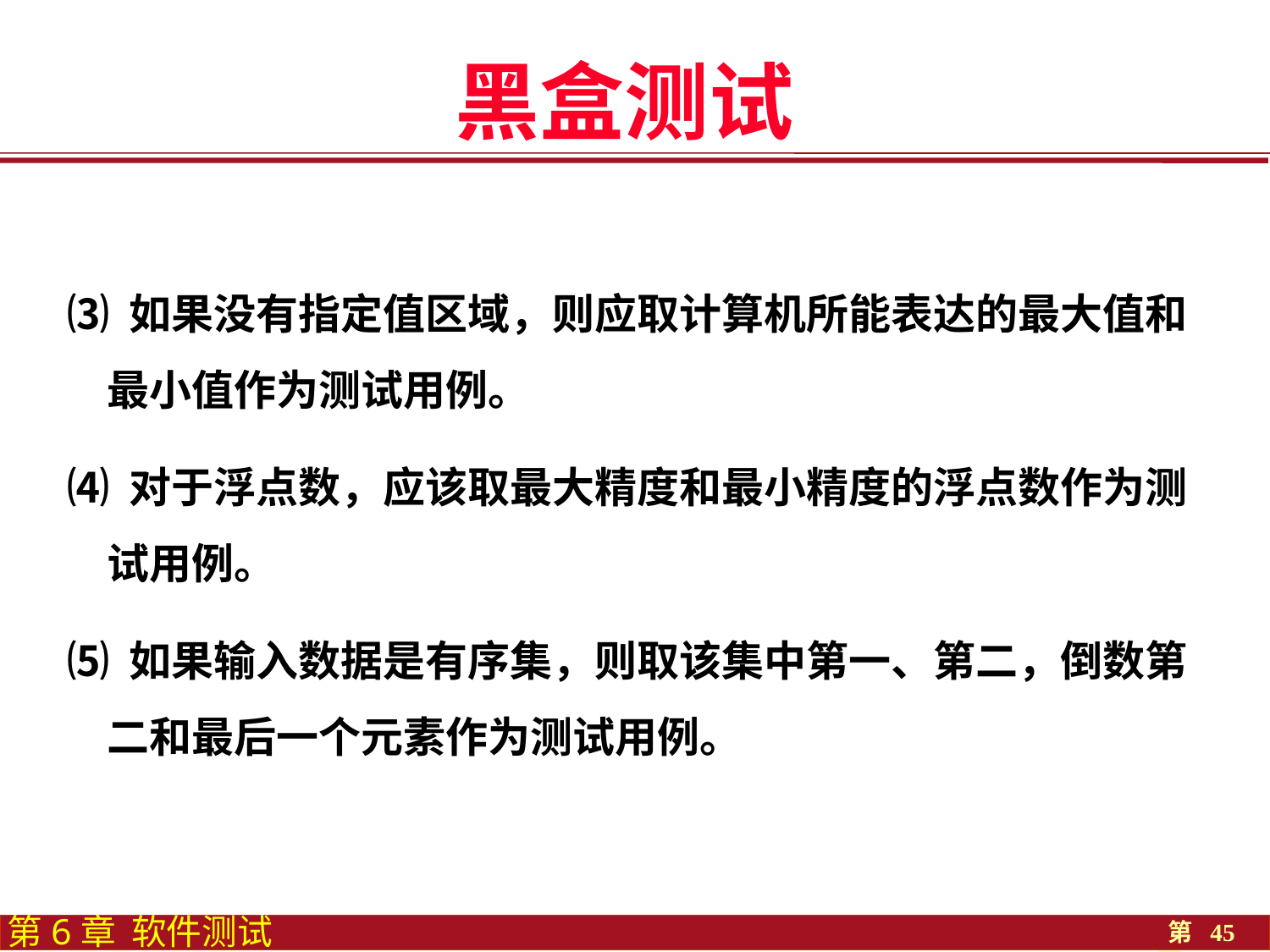

黑盒测试
⑶ 如果没有指定值区域，则应取计算机所能表达的最大值和最小值作为测试用例。
⑷ 对于浮点数，应该取最大精度和最小精度的浮点数作为测试用例。
⑸ 如果输入数据是有序集，则取该集中第一、第二，倒数第二和最后一个元素作为测试用例。